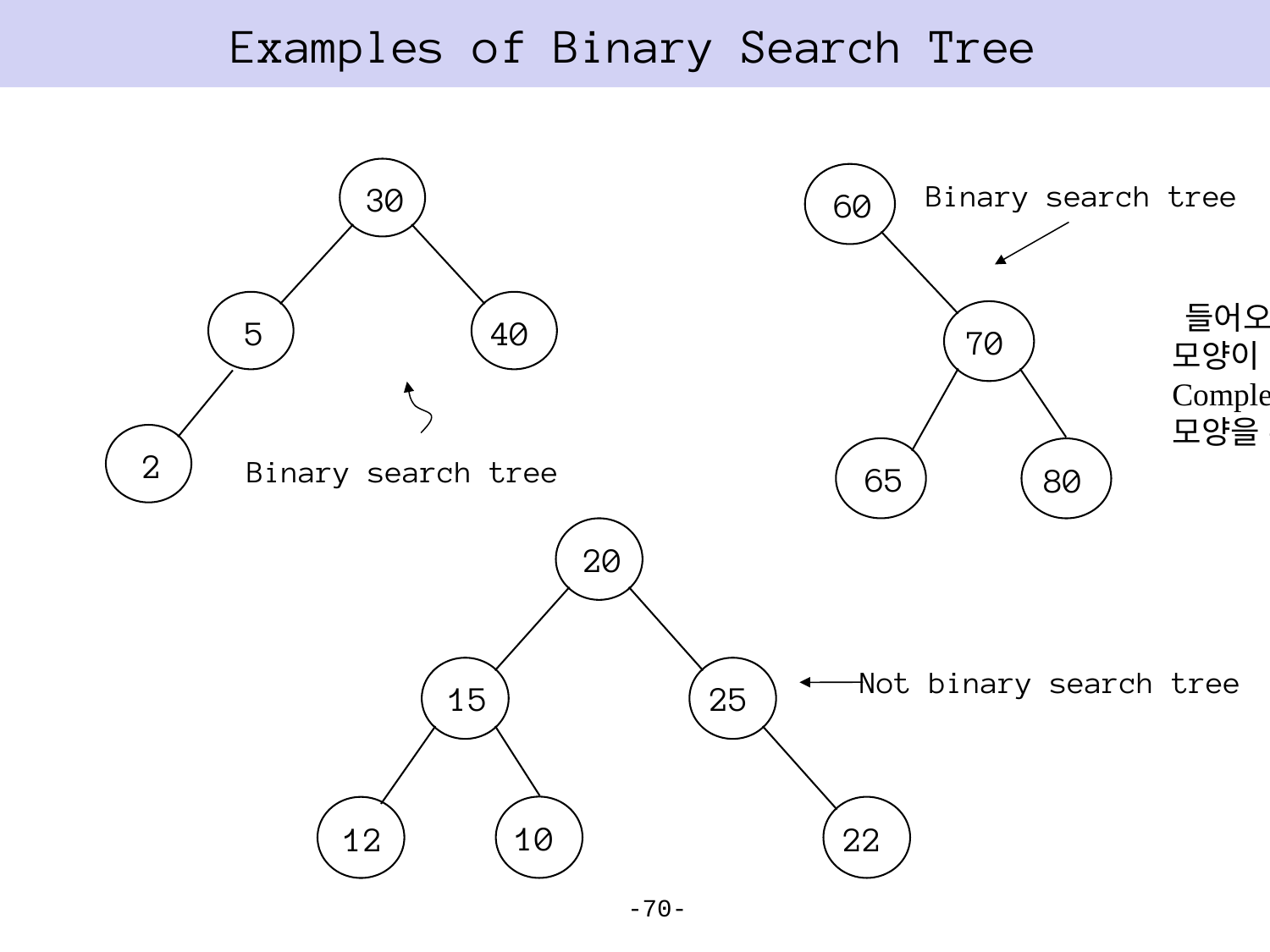

# Examples of Binary Search Tree

30

60

70

65

80
Binary search tree

5

40
들어오는 순서에 따라 모양이 달라질 수 있음.
Complete binary tree의 모양을 유지할 수 없음.

2
Binary search tree

20

15

25
Not binary search tree

22

10

12
-70-